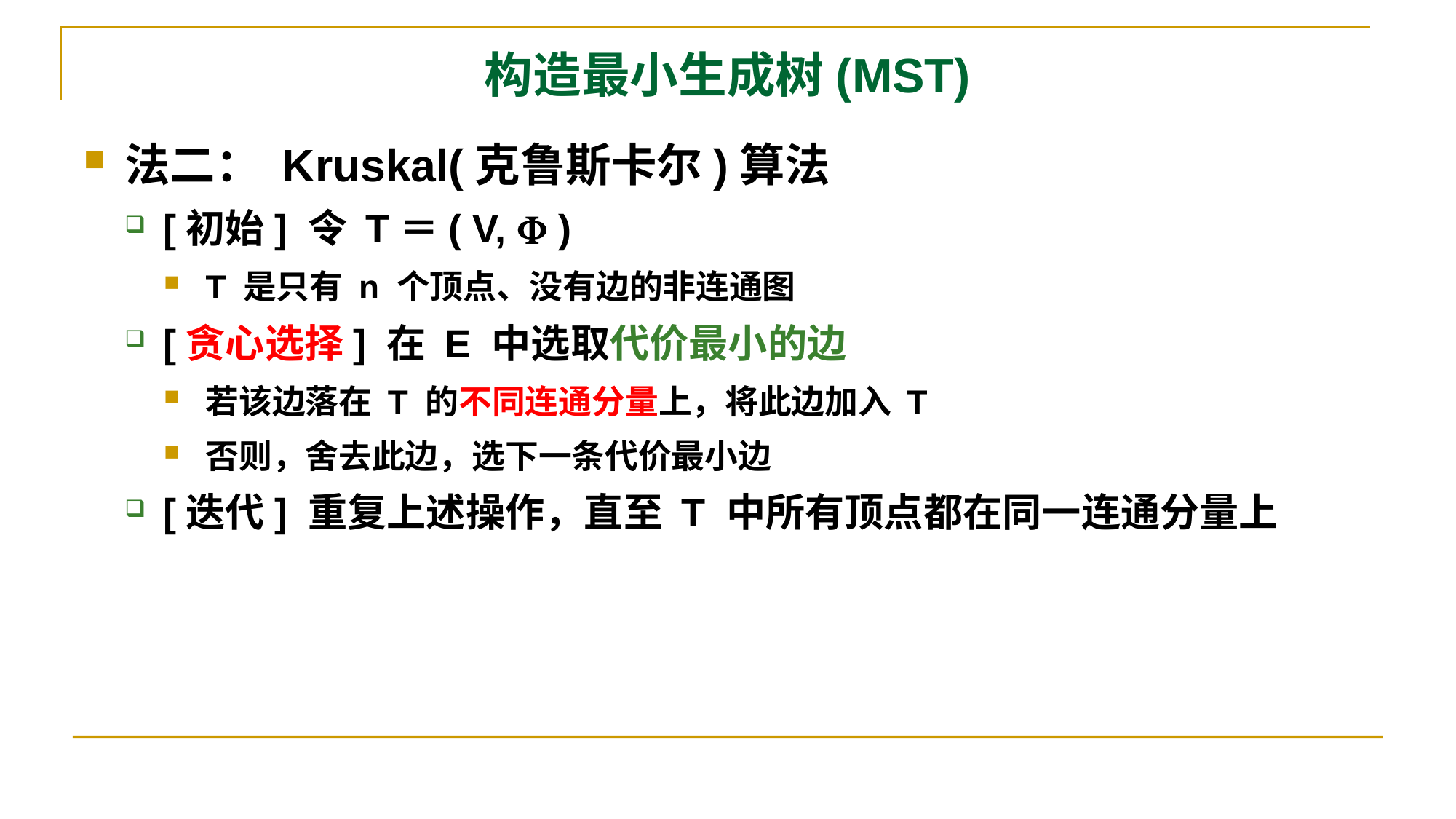

# 构造最小生成树(MST)
法二： Kruskal(克鲁斯卡尔)算法
[初始] 令 T＝( V, Φ )
T 是只有 n 个顶点、没有边的非连通图
[贪心选择] 在 E 中选取代价最小的边
若该边落在 T 的不同连通分量上，将此边加入 T
否则，舍去此边，选下一条代价最小边
[迭代] 重复上述操作，直至 T 中所有顶点都在同一连通分量上